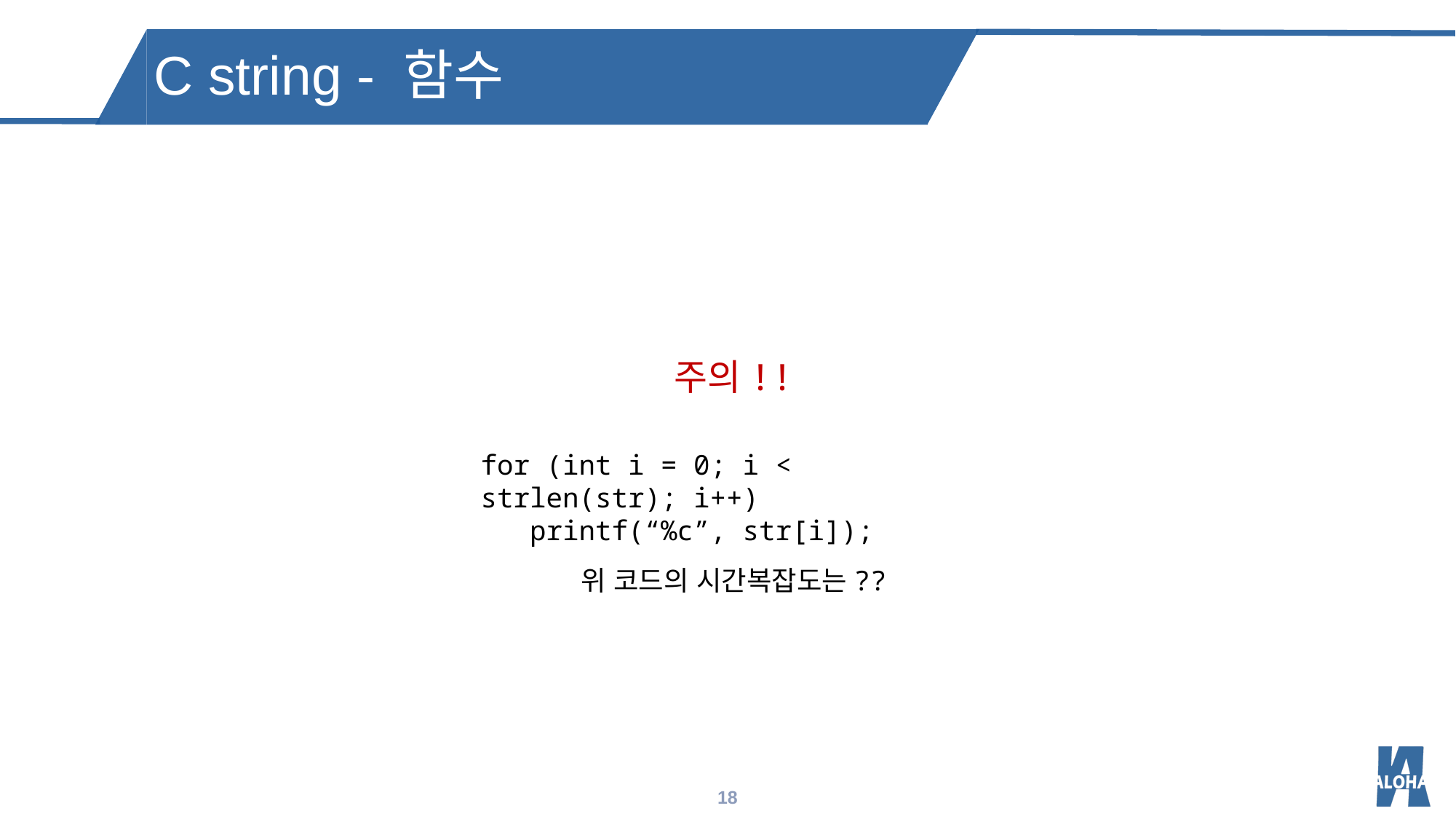

C string - 함수
주의!!
for (int i = 0; i < strlen(str); i++)
   printf(“%c”, str[i]);
위 코드의 시간복잡도는??
18